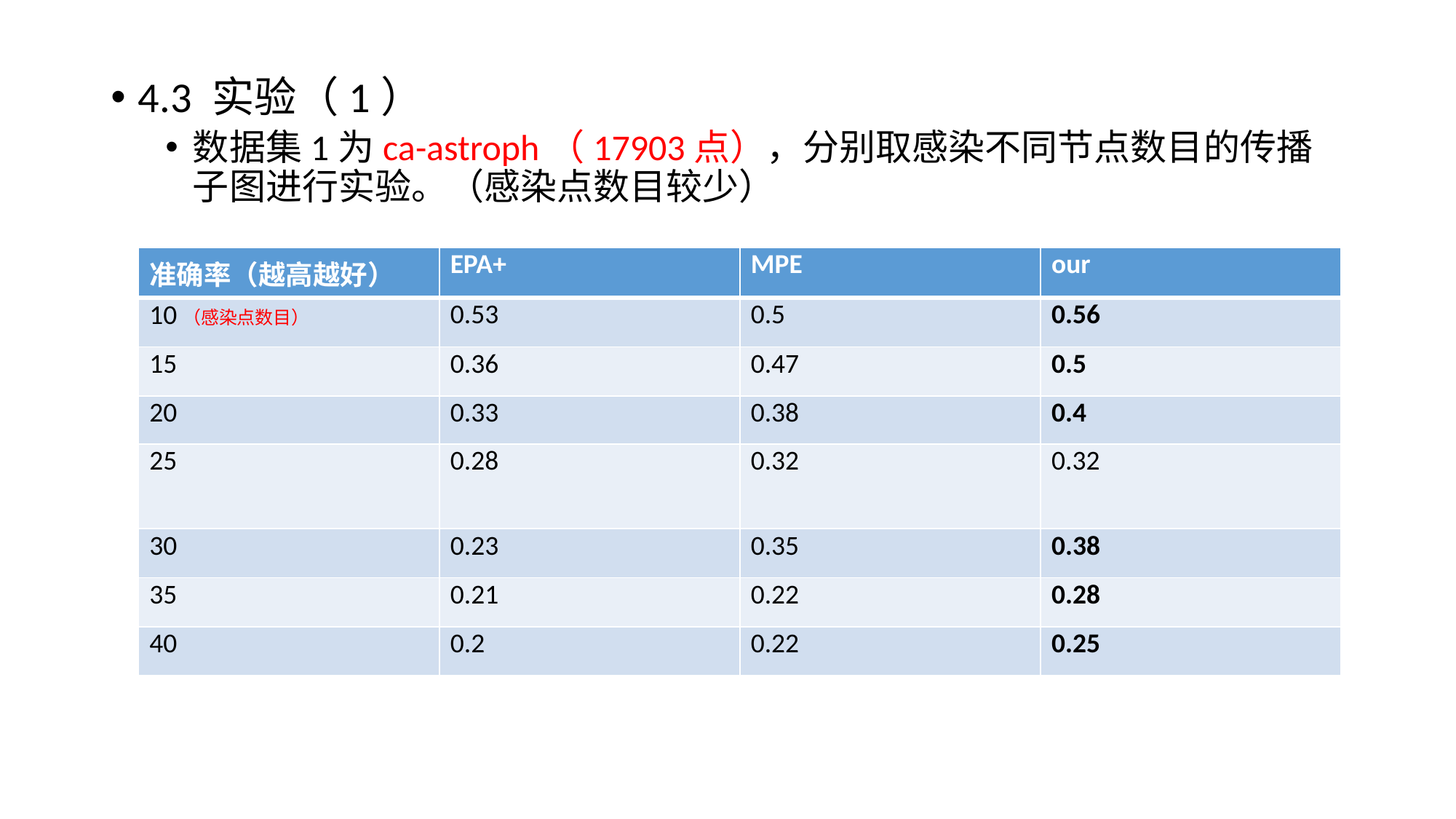

4.3 实验（1）
数据集1为ca-astroph（17903点），分别取感染不同节点数目的传播子图进行实验。（感染点数目较少）
| 准确率（越高越好） | EPA+ | MPE | our |
| --- | --- | --- | --- |
| 10（感染点数目） | 0.53 | 0.5 | 0.56 |
| 15 | 0.36 | 0.47 | 0.5 |
| 20 | 0.33 | 0.38 | 0.4 |
| 25 | 0.28 | 0.32 | 0.32 |
| 30 | 0.23 | 0.35 | 0.38 |
| 35 | 0.21 | 0.22 | 0.28 |
| 40 | 0.2 | 0.22 | 0.25 |